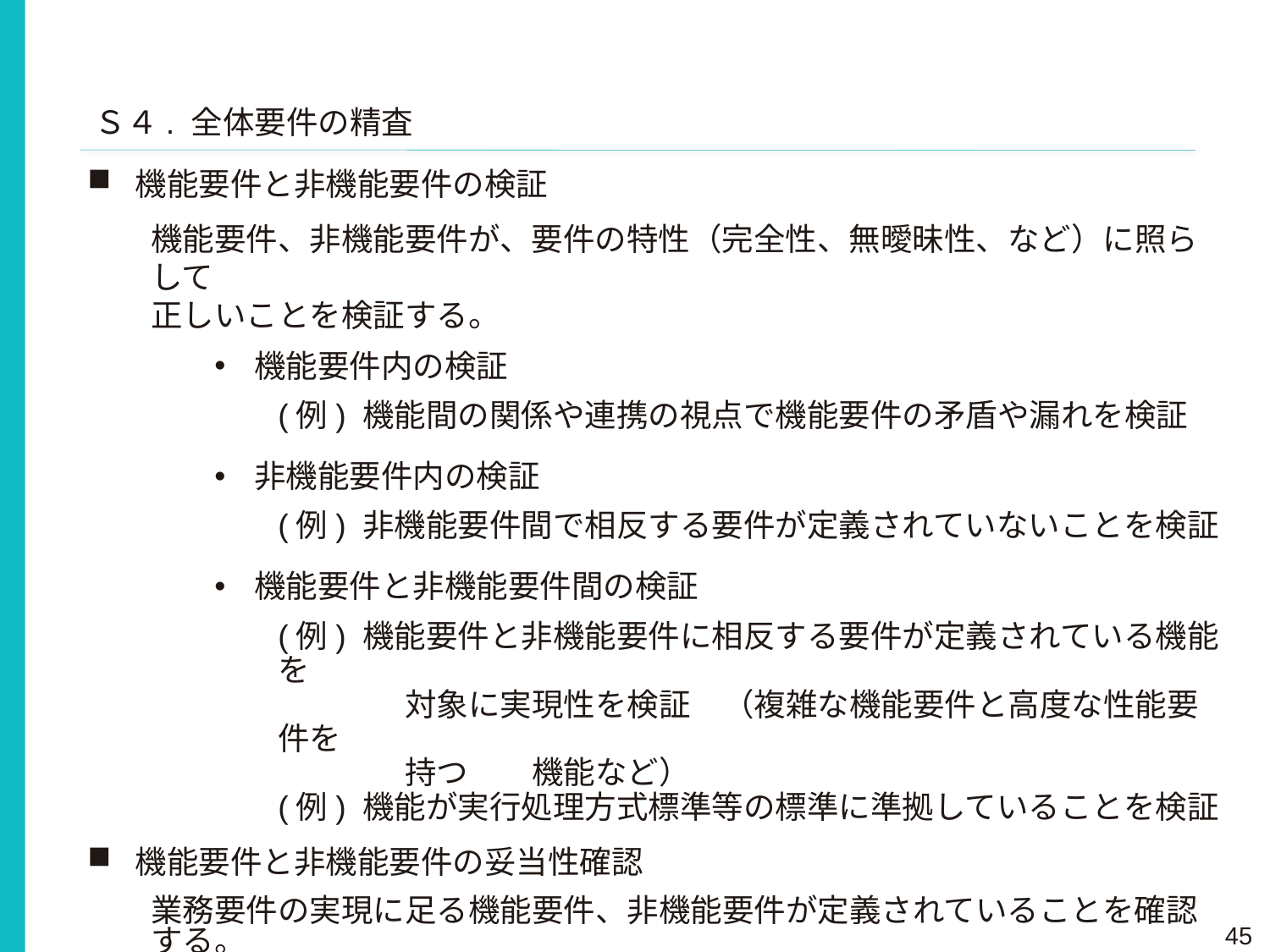

Ｓ４. 全体要件の精査
機能要件と非機能要件の検証

機能要件、非機能要件が、要件の特性（完全性、無曖昧性、など）に照らして
正しいことを検証する。

機能要件内の検証

(例) 機能間の関係や連携の視点で機能要件の矛盾や漏れを検証

非機能要件内の検証

(例) 非機能要件間で相反する要件が定義されていないことを検証

機能要件と非機能要件間の検証

(例) 機能要件と非機能要件に相反する要件が定義されている機能を
	対象に実現性を検証　（複雑な機能要件と高度な性能要件を
	持つ	機能など）
(例) 機能が実行処理方式標準等の標準に準拠していることを検証

機能要件と非機能要件の妥当性確認

業務要件の実現に足る機能要件、非機能要件が定義されていることを確認する。

※ロジックツリーを利用した妥当性確認のイメージについては、「業務要件定義編」で解説
45